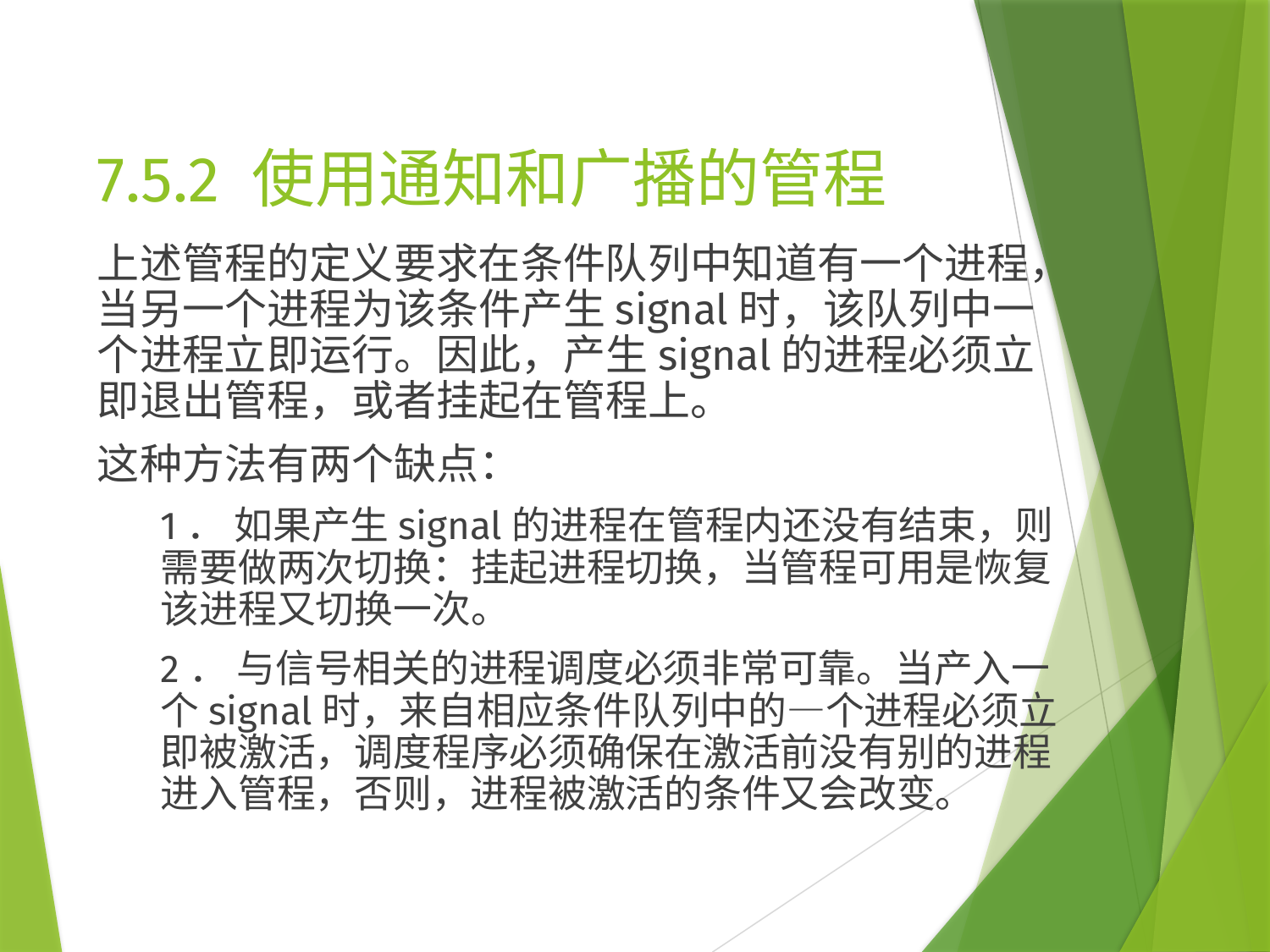

# 7.5.2 使用通知和广播的管程
上述管程的定义要求在条件队列中知道有一个进程，当另一个进程为该条件产生signal时，该队列中一个进程立即运行。因此，产生signal的进程必须立即退出管程，或者挂起在管程上。
这种方法有两个缺点：
1． 如果产生signal的进程在管程内还没有结束，则需要做两次切换：挂起进程切换，当管程可用是恢复该进程又切换一次。
2． 与信号相关的进程调度必须非常可靠。当产入一个signal时，来自相应条件队列中的—个进程必须立即被激活，调度程序必须确保在激活前没有别的进程进入管程，否则，进程被激活的条件又会改变。